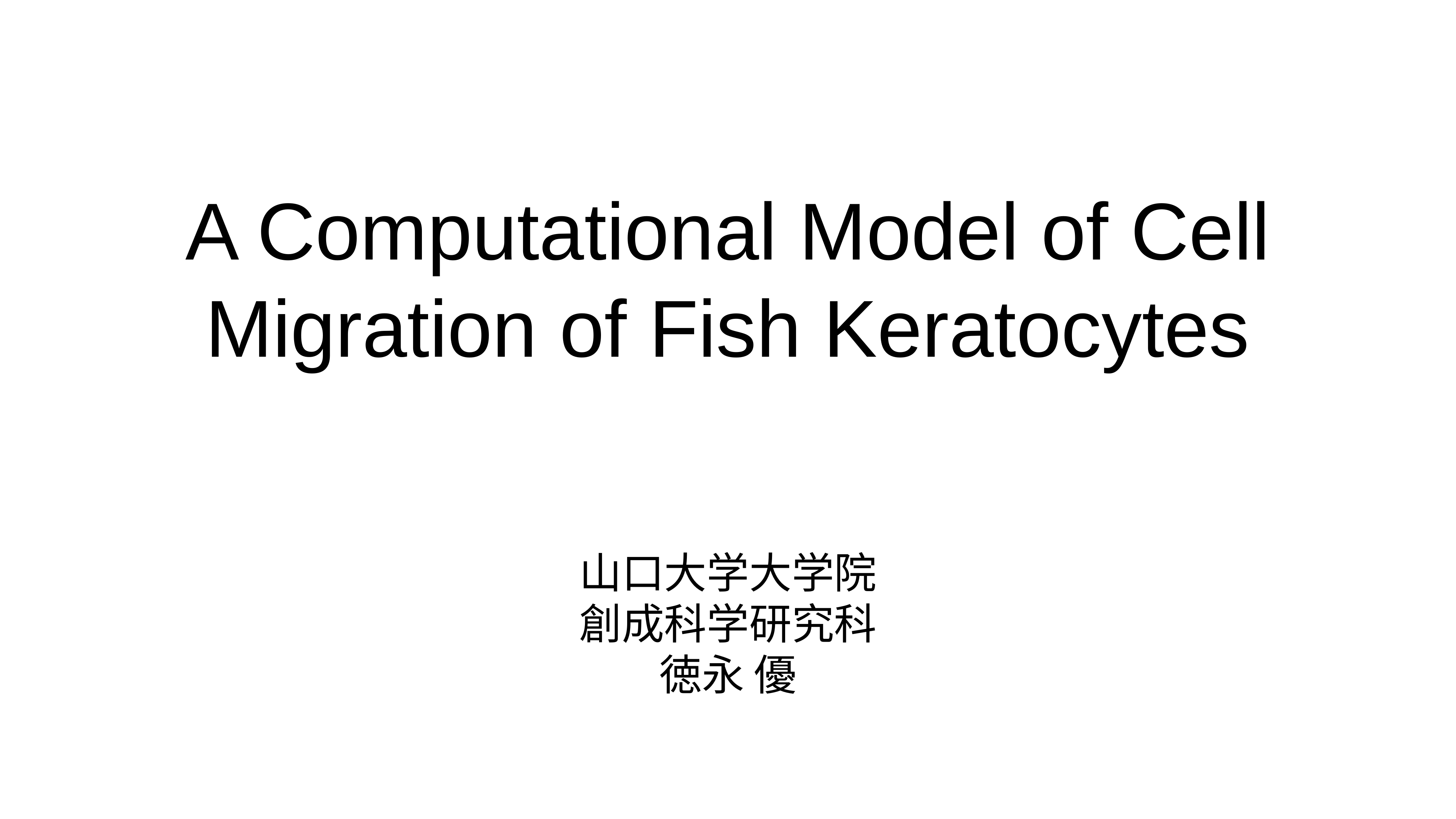

# A Computational Model of Cell Migration of Fish Keratocytes
山口大学大学院
創成科学研究科
徳永 優